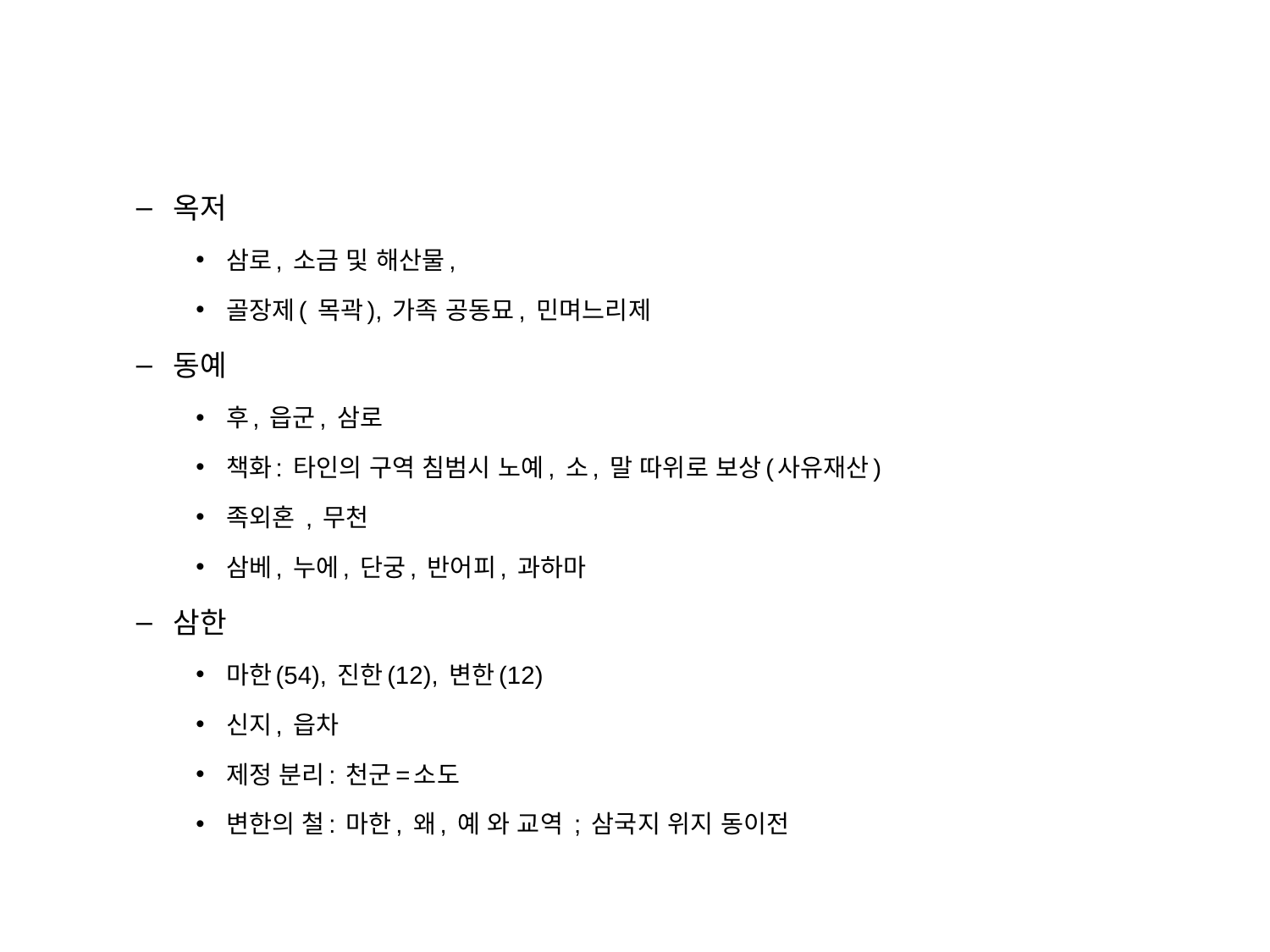

옥저
삼로, 소금 및 해산물,
골장제( 목곽), 가족 공동묘, 민며느리제
동예
후, 읍군, 삼로
책화: 타인의 구역 침범시 노예, 소, 말 따위로 보상(사유재산)
족외혼 , 무천
삼베, 누에, 단궁, 반어피, 과하마
삼한
마한(54), 진한(12), 변한(12)
신지, 읍차
제정 분리: 천군=소도
변한의 철: 마한, 왜, 예 와 교역 ; 삼국지 위지 동이전